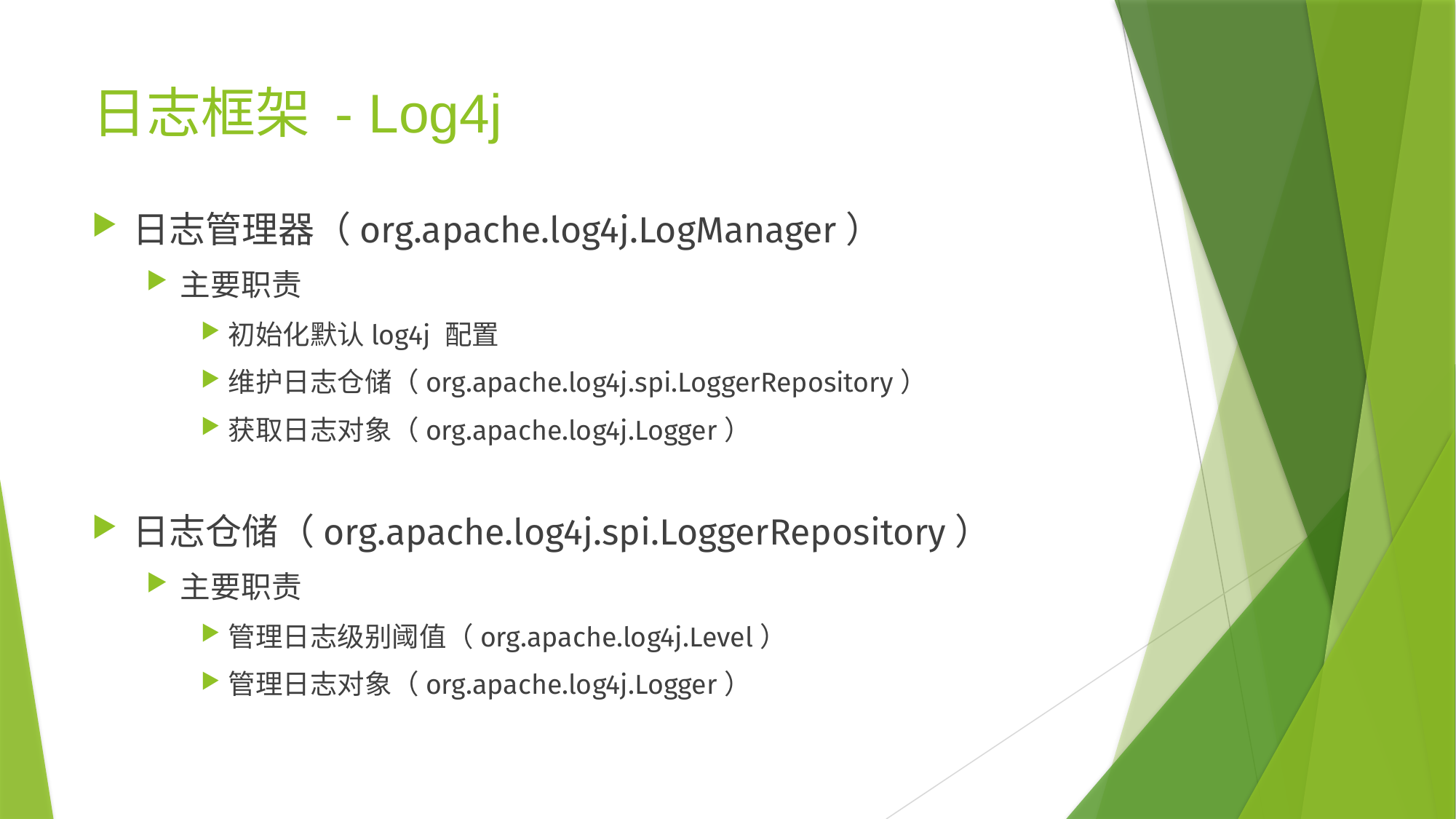

# 日志框架 - Log4j
日志管理器（org.apache.log4j.LogManager）
主要职责
初始化默认log4j 配置
维护日志仓储（org.apache.log4j.spi.LoggerRepository）
获取日志对象（org.apache.log4j.Logger）

日志仓储（org.apache.log4j.spi.LoggerRepository）
主要职责
管理日志级别阈值（org.apache.log4j.Level）
管理日志对象（org.apache.log4j.Logger）